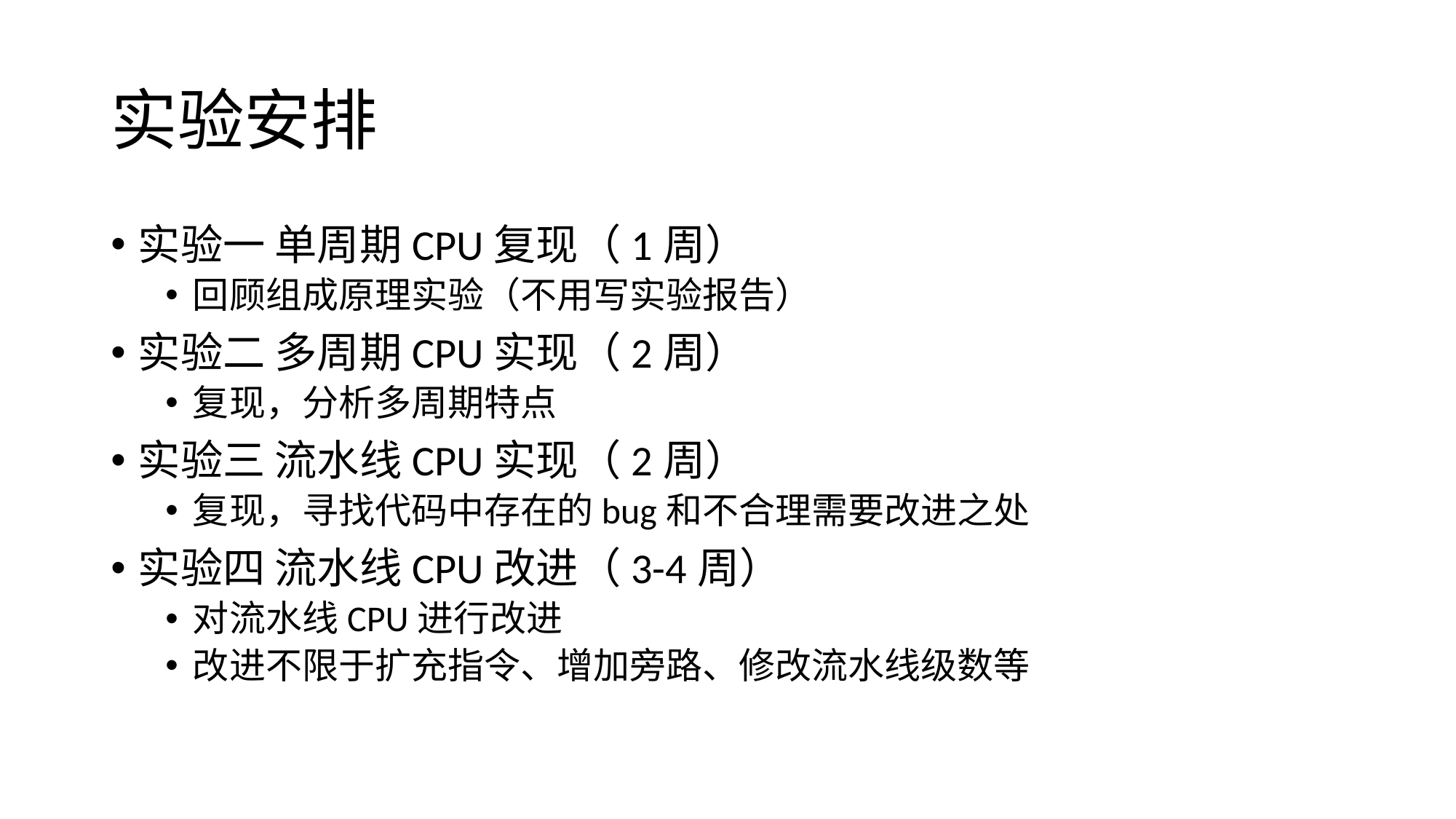

# 实验安排
实验一 单周期CPU复现（1周）
回顾组成原理实验（不用写实验报告）
实验二 多周期CPU实现（2周）
复现，分析多周期特点
实验三 流水线CPU实现（2周）
复现，寻找代码中存在的bug和不合理需要改进之处
实验四 流水线CPU改进（3-4周）
对流水线CPU进行改进
改进不限于扩充指令、增加旁路、修改流水线级数等